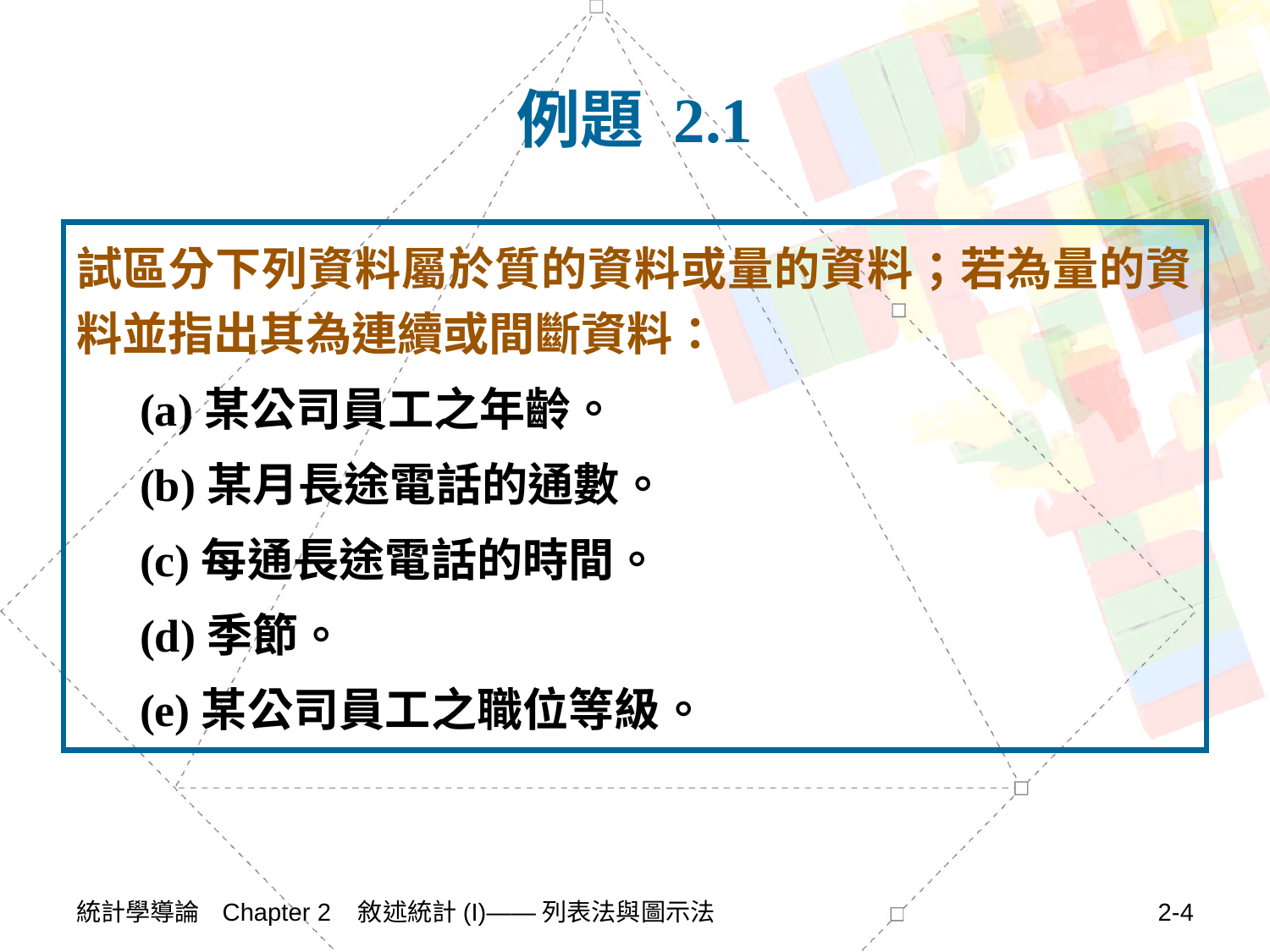

# 例題 2.1
試區分下列資料屬於質的資料或量的資料；若為量的資料並指出其為連續或間斷資料：
(a)某公司員工之年齡。
(b)某月長途電話的通數。
(c)每通長途電話的時間。
(d)季節。
(e)某公司員工之職位等級。
統計學導論   Chapter 2   敘述統計(I)——列表法與圖示法
2-4